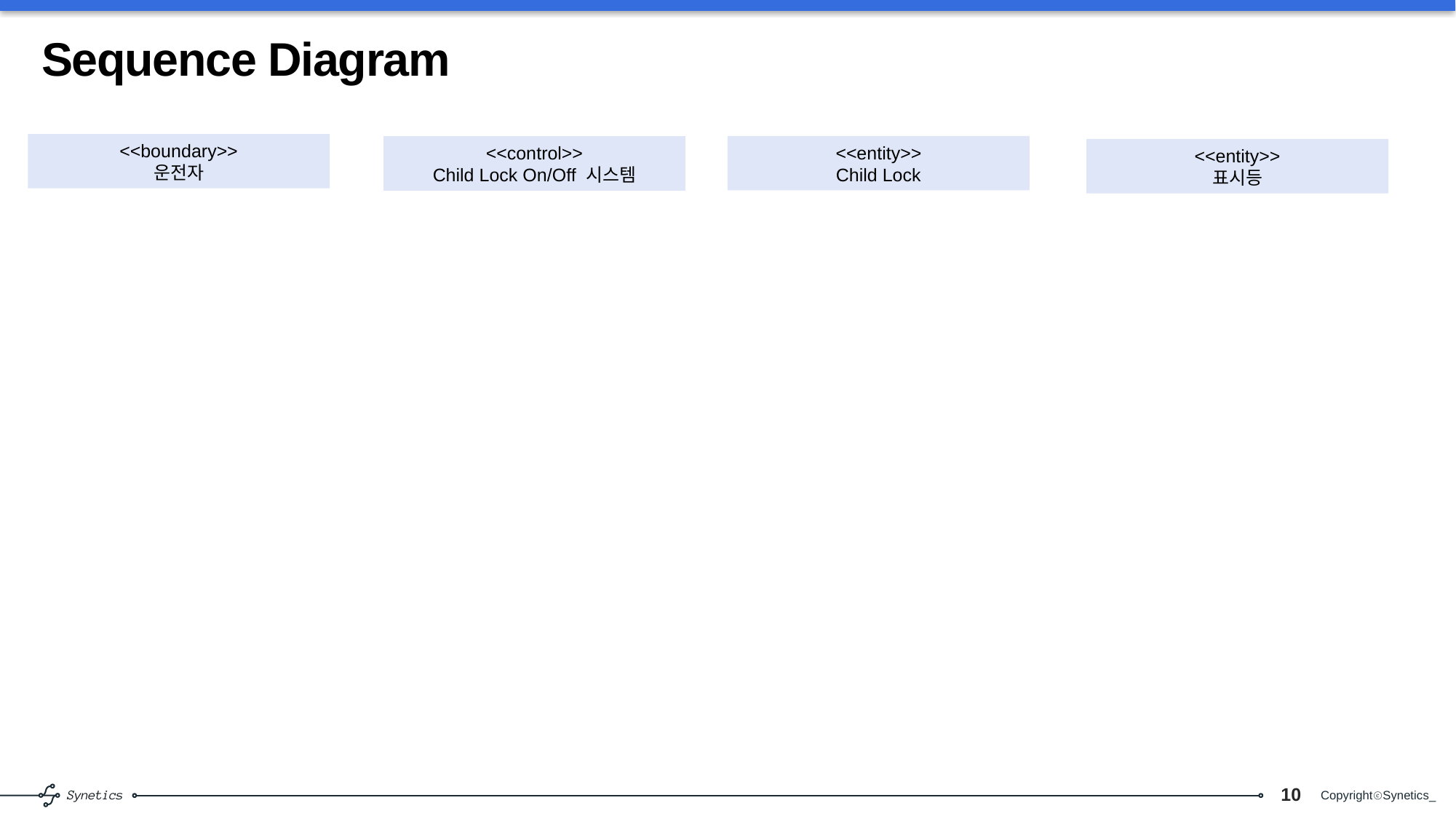

# Sequence Diagram
<<boundary>>
운전자
<<entity>>
Child Lock
<<control>>
Child Lock On/Off 시스템
<<entity>>
표시등